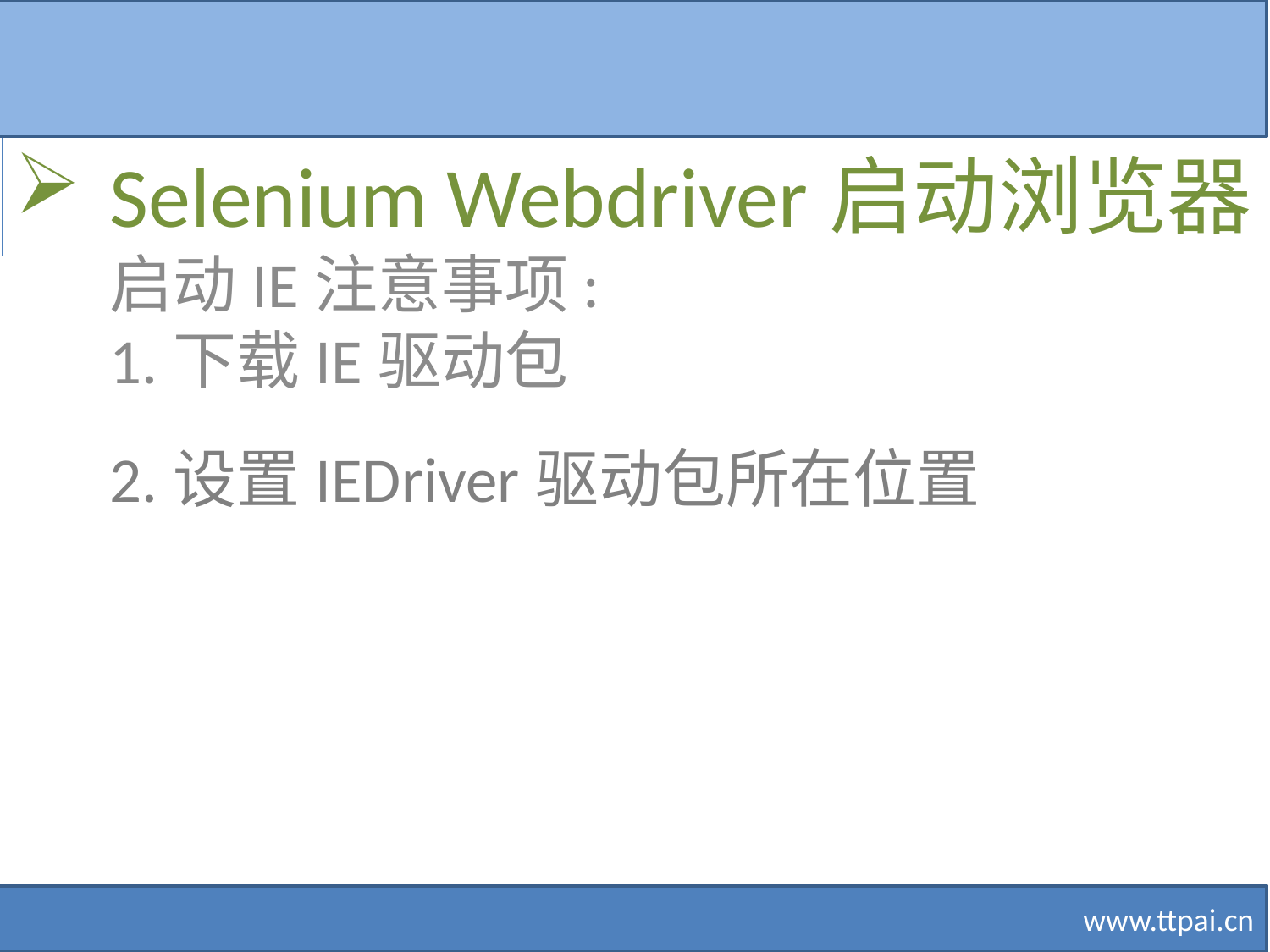

Selenium Webdriver启动浏览器
启动IE注意事项:
1.下载IE驱动包
2.设置IEDriver驱动包所在位置
www.ttpai.cn
#